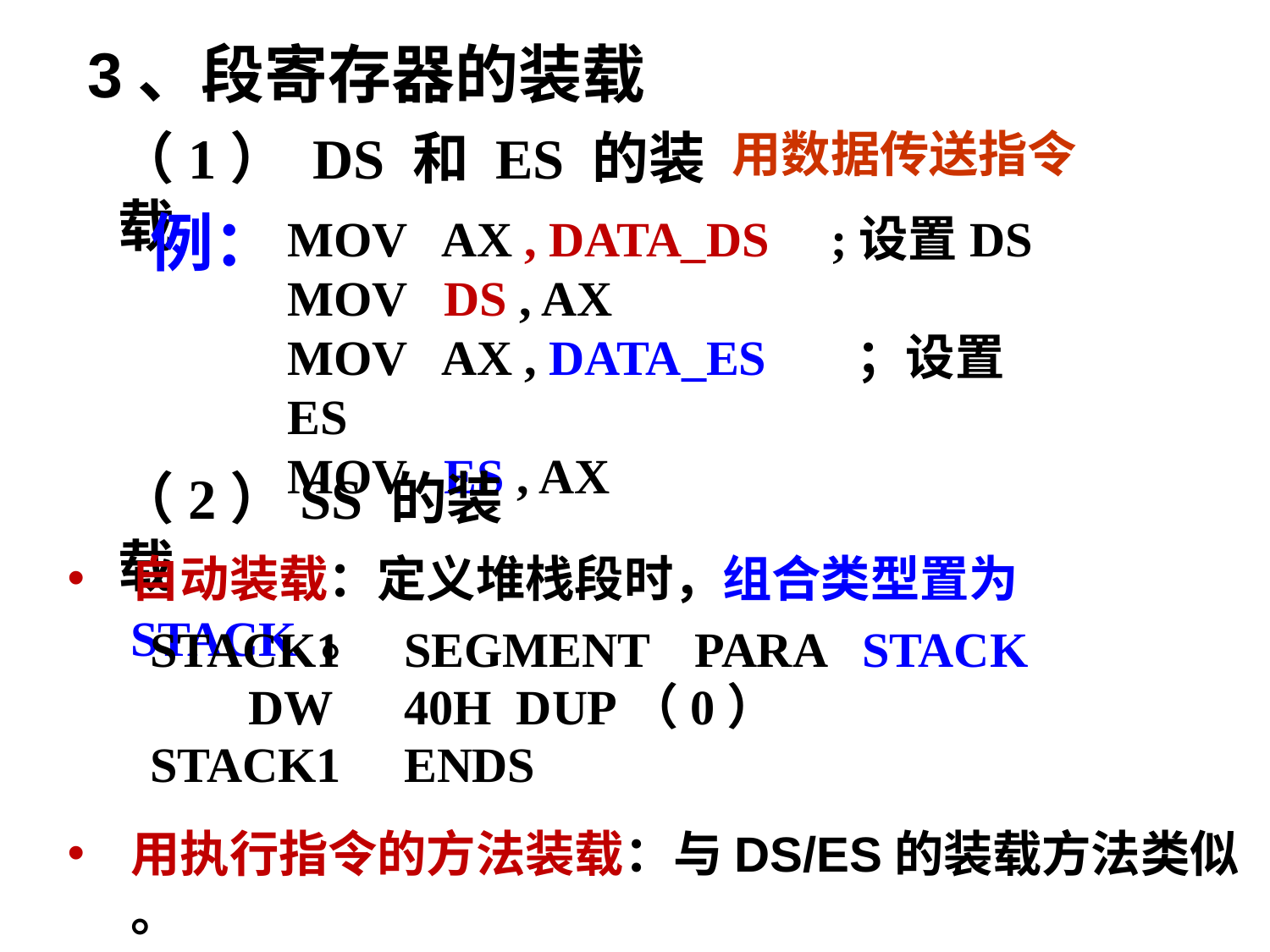

3、段寄存器的装载
（1） DS 和 ES 的装载
用数据传送指令
例：
MOV   AX , DATA_DS     ;设置DS
MOV   DS , AX
MOV   AX , DATA_ES	    ；设置ES
MOV   ES , AX
（2）SS 的装载
自动装载：定义堆栈段时，组合类型置为STACK 。
STACK1	SEGMENT	   PARA   STACK
        DW	40H  DUP（0）
STACK1	ENDS
用执行指令的方法装载：与DS/ES的装载方法类似 。
42